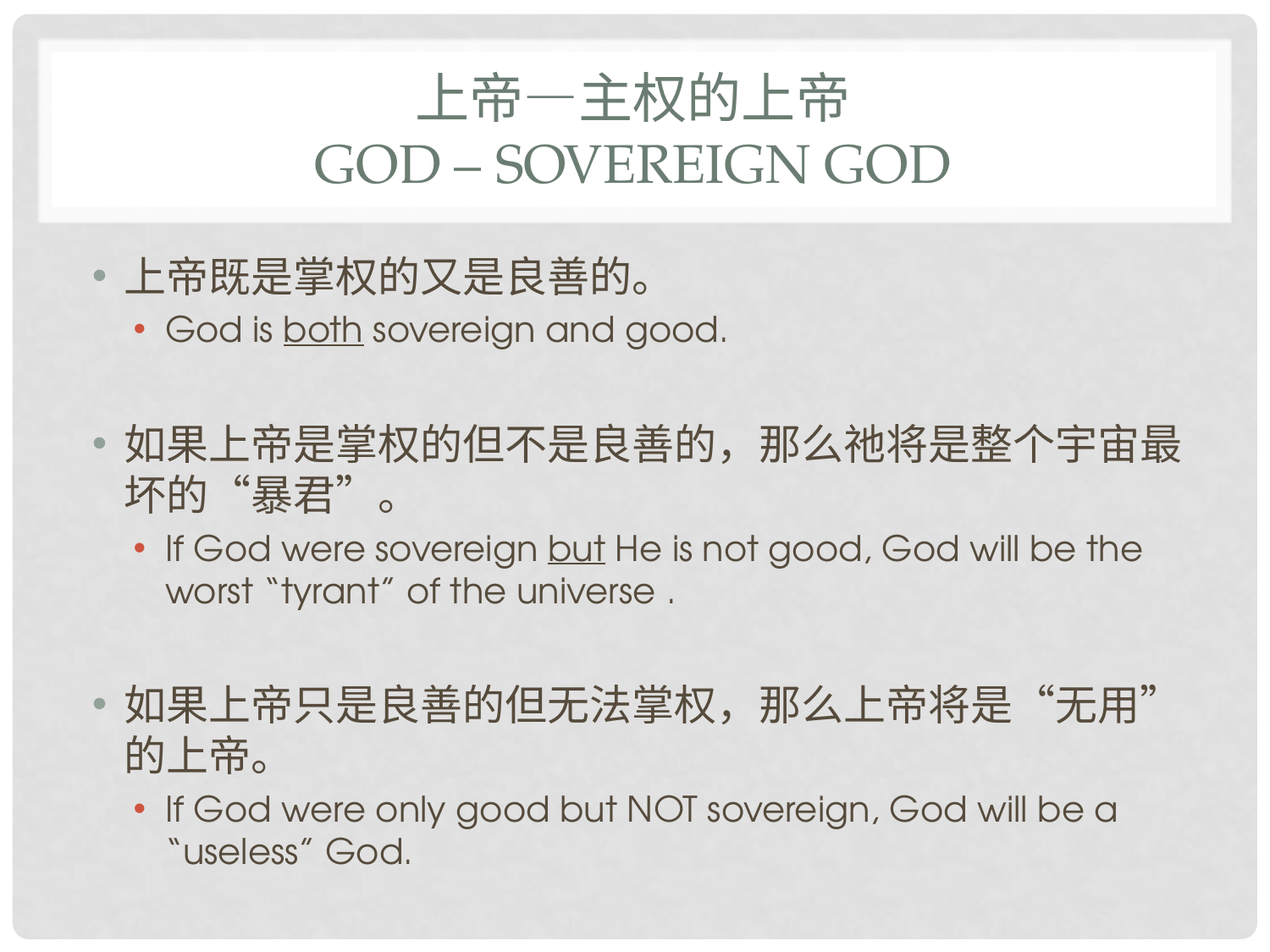

# 上帝—主权的上帝 God – sovereign god
上帝既是掌权的又是良善的。
God is both sovereign and good.

如果上帝是掌权的但不是良善的，那么祂将是整个宇宙最坏的“暴君”。
If God were sovereign but He is not good, God will be the worst “tyrant” of the universe .

如果上帝只是良善的但无法掌权，那么上帝将是“无用”的上帝。
If God were only good but NOT sovereign, God will be a “useless” God.